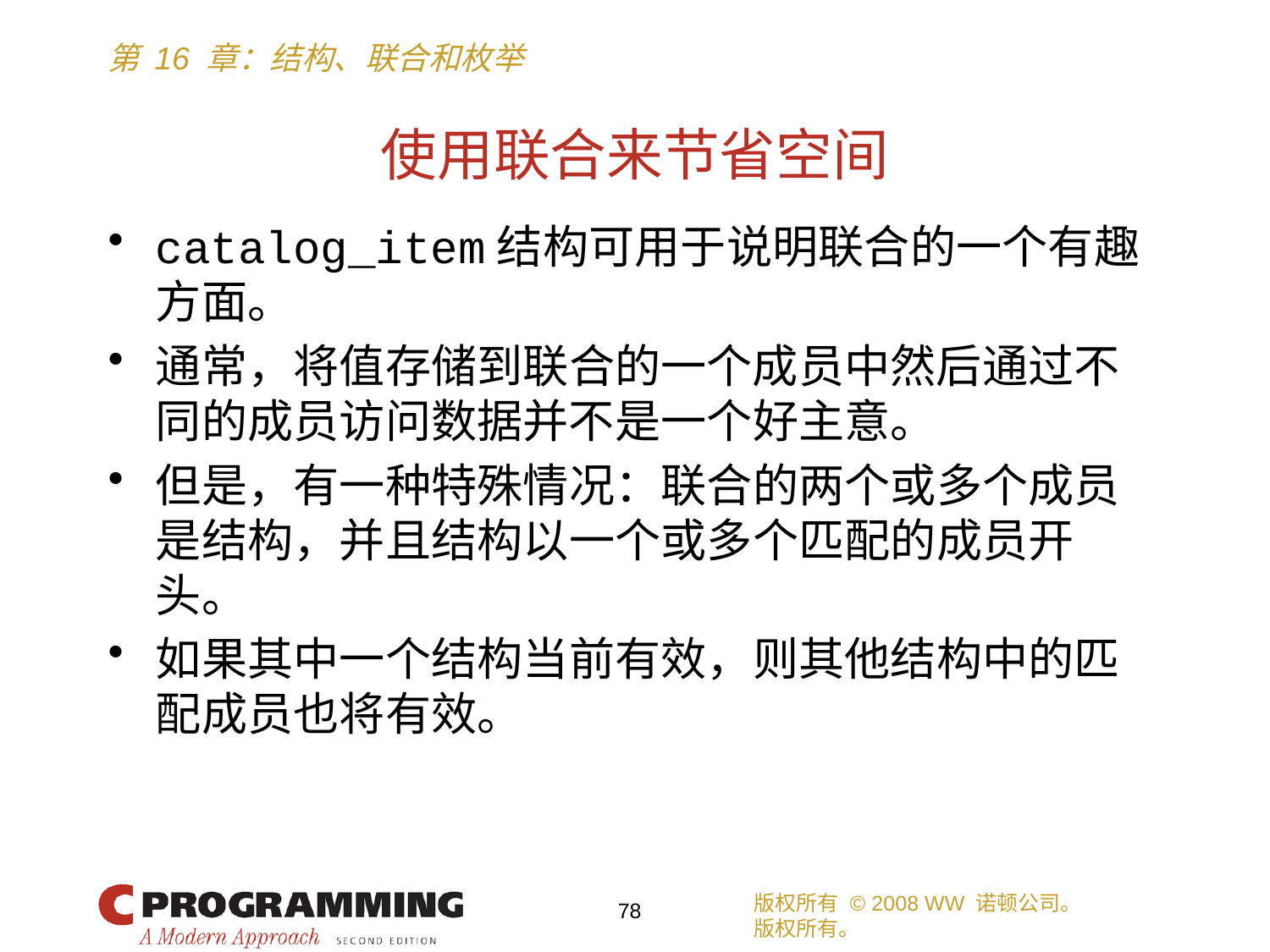

# 使用联合来节省空间
catalog_item结构可用于说明联合的一个有趣方面。
通常，将值存储到联合的一个成员中然后通过不同的成员访问数据并不是一个好主意。
但是，有一种特殊情况：联合的两个或多个成员是结构，并且结构以一个或多个匹配的成员开头。
如果其中一个结构当前有效，则其他结构中的匹配成员也将有效。
版权所有 © 2008 WW 诺顿公司。
版权所有。
78